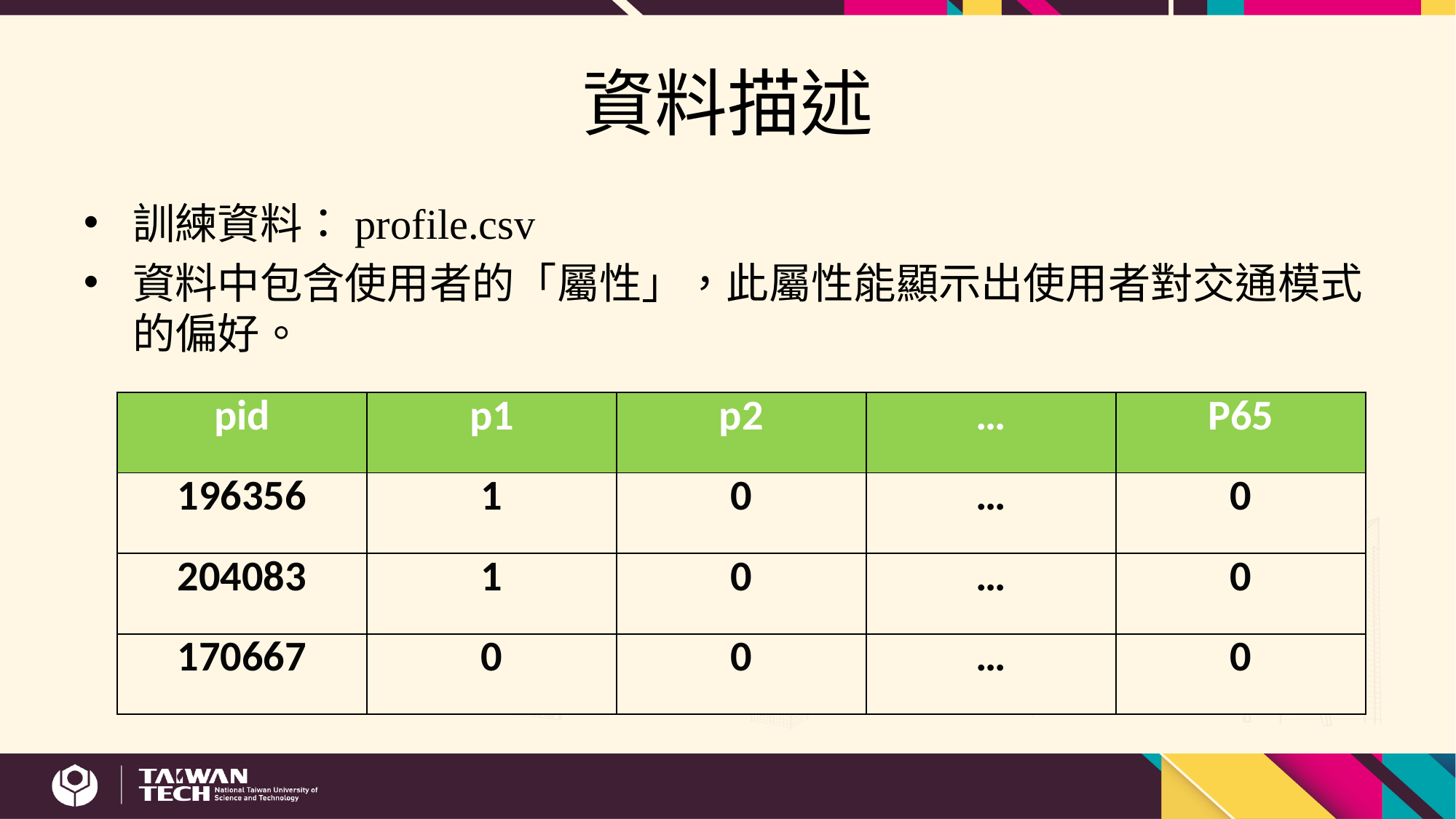

# 資料描述
訓練資料：profile.csv
資料中包含使用者的「屬性」，此屬性能顯示出使用者對交通模式的偏好。

| pid | p1 | p2 | … | P65 |
| --- | --- | --- | --- | --- |
| 196356 | 1 | 0 | … | 0 |
| 204083 | 1 | 0 | … | 0 |
| 170667 | 0 | 0 | … | 0 |